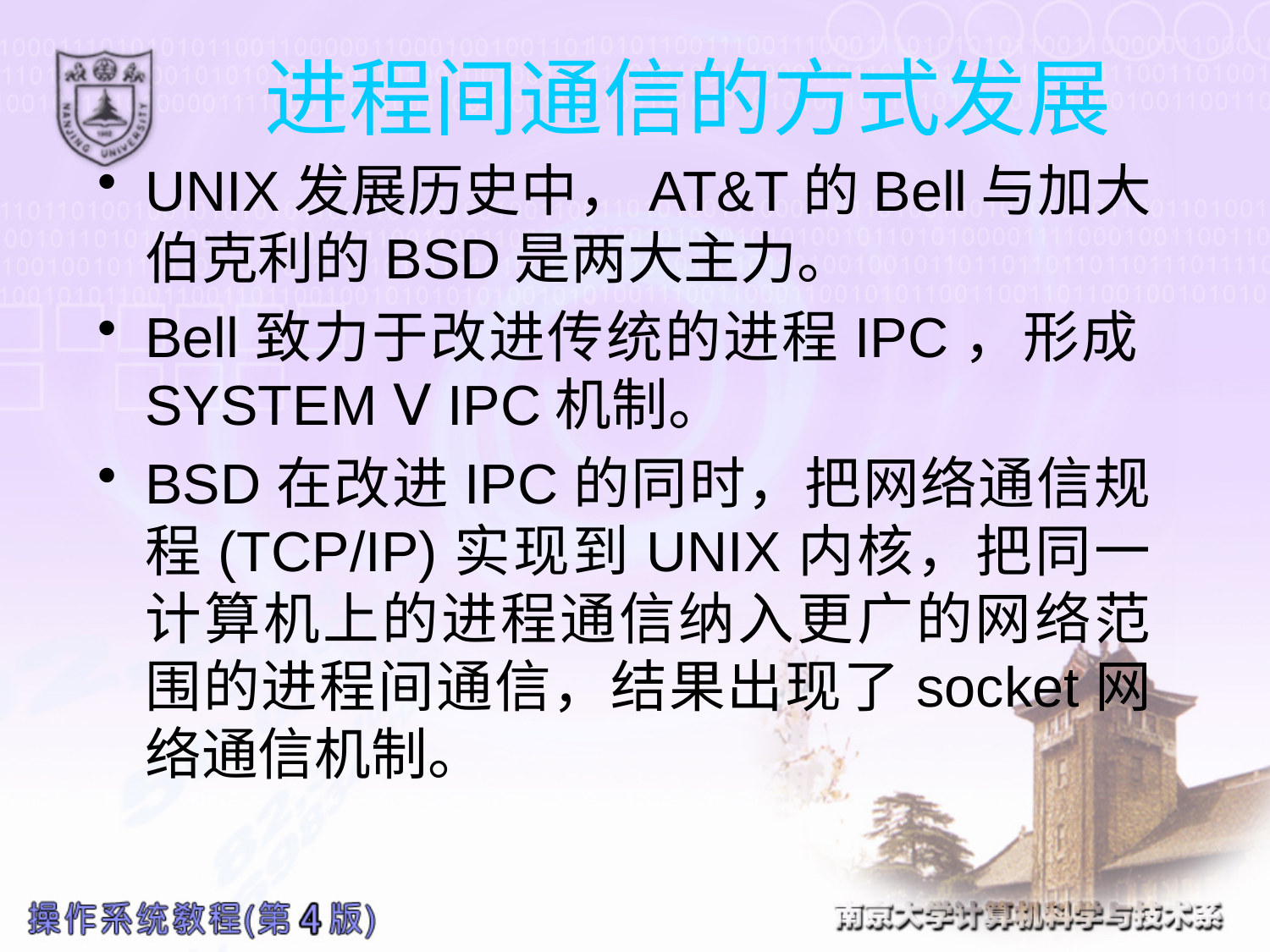

# 进程间通信的方式发展
UNIX发展历史中，AT&T的Bell与加大伯克利的BSD是两大主力。
Bell致力于改进传统的进程IPC，形成SYSTEM Ⅴ IPC机制。
BSD在改进IPC的同时，把网络通信规程(TCP/IP)实现到UNIX内核，把同一计算机上的进程通信纳入更广的网络范围的进程间通信，结果出现了socket网络通信机制。